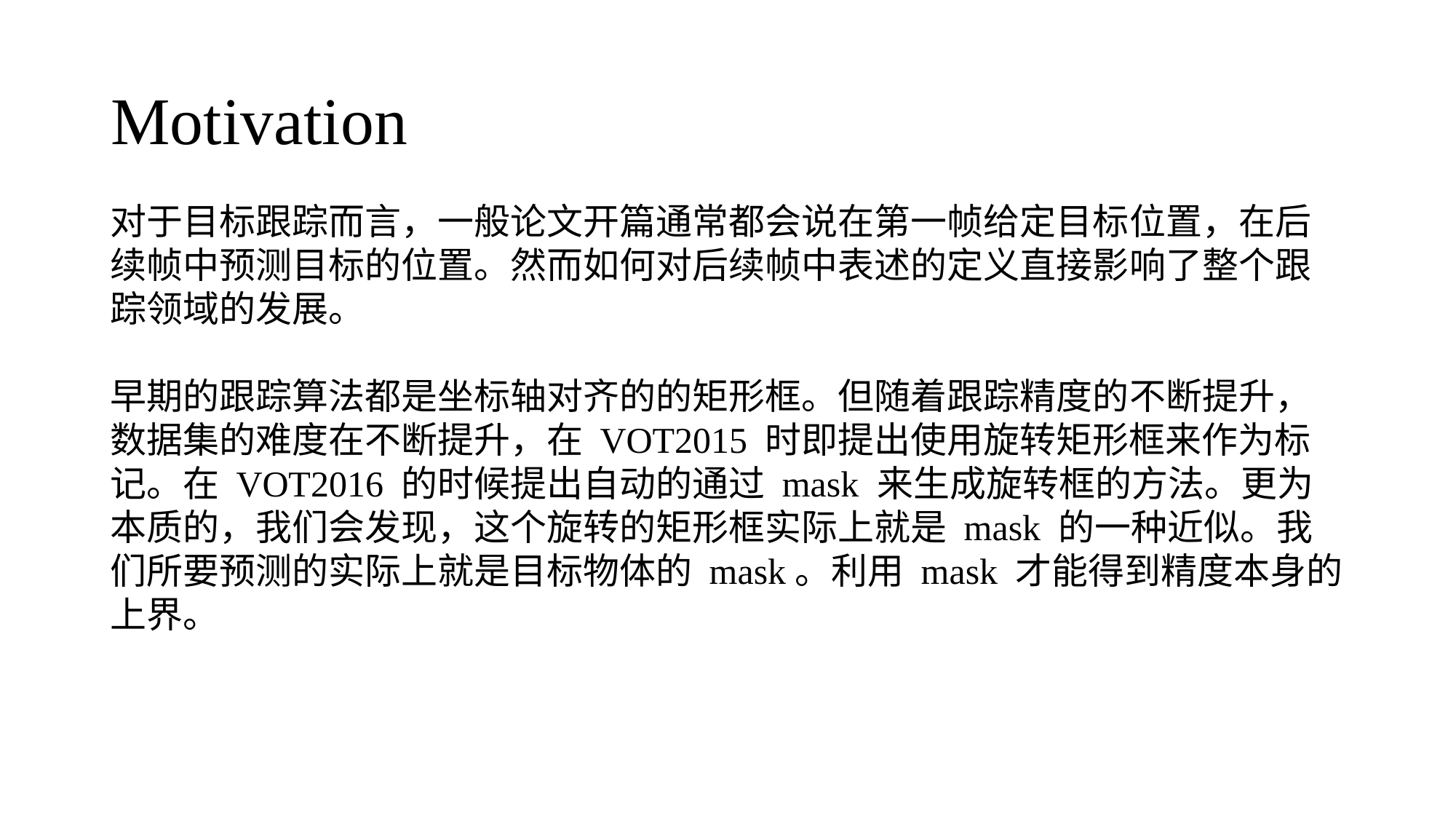

# Motivation
对于目标跟踪而言，一般论文开篇通常都会说在第一帧给定目标位置，在后续帧中预测目标的位置。然而如何对后续帧中表述的定义直接影响了整个跟踪领域的发展。

早期的跟踪算法都是坐标轴对齐的的矩形框。但随着跟踪精度的不断提升，数据集的难度在不断提升，在 VOT2015 时即提出使用旋转矩形框来作为标记。在 VOT2016 的时候提出自动的通过 mask 来生成旋转框的方法。更为本质的，我们会发现，这个旋转的矩形框实际上就是 mask 的一种近似。我们所要预测的实际上就是目标物体的 mask。利用 mask 才能得到精度本身的上界。